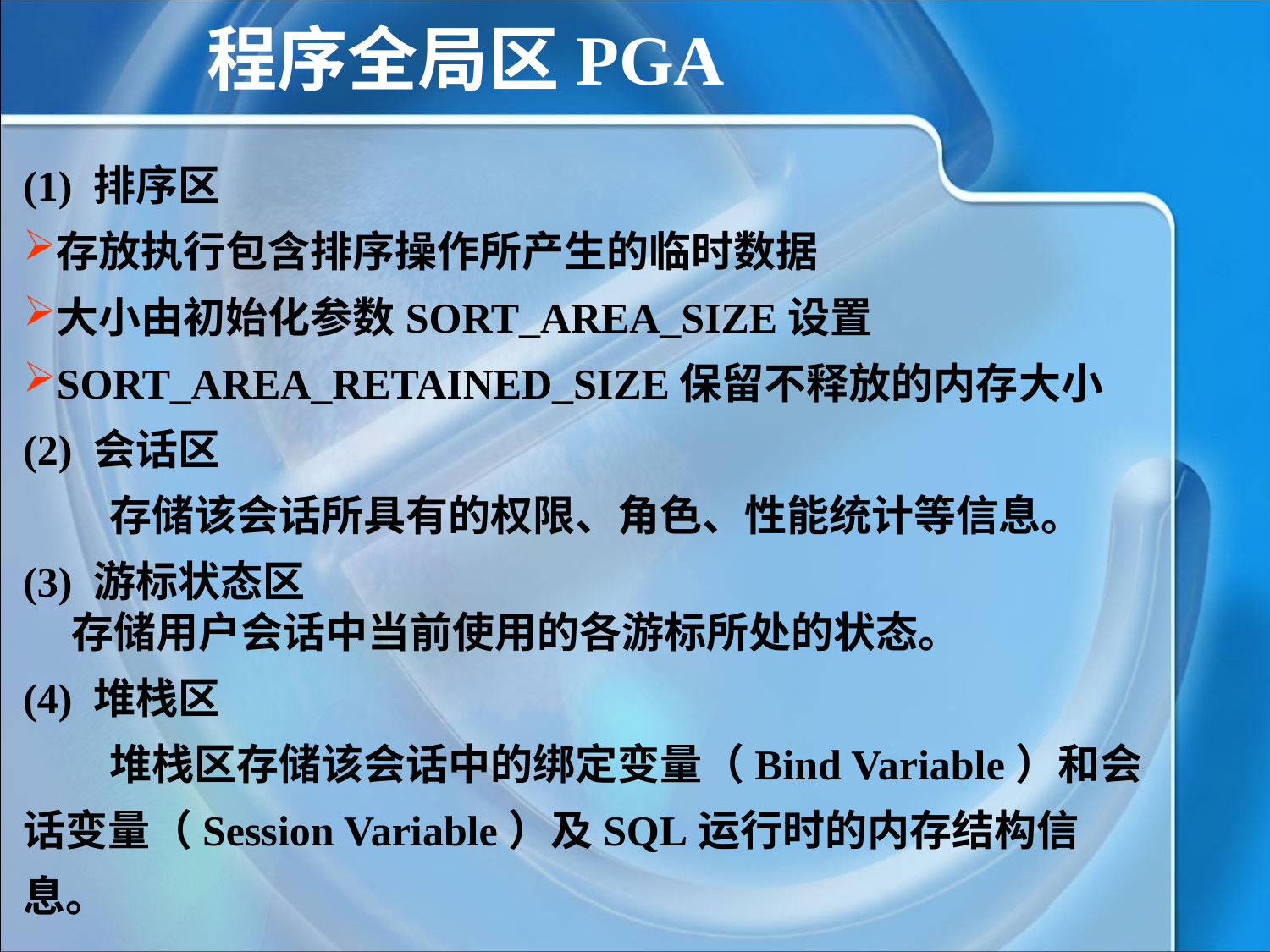

程序全局区PGA
(1) 排序区
存放执行包含排序操作所产生的临时数据
大小由初始化参数SORT_AREA_SIZE设置
SORT_AREA_RETAINED_SIZE保留不释放的内存大小
(2) 会话区
        存储该会话所具有的权限、角色、性能统计等信息。
(3) 游标状态区
    存储用户会话中当前使用的各游标所处的状态。
(4) 堆栈区
        堆栈区存储该会话中的绑定变量（Bind Variable）和会话变量（Session Variable）及SQL运行时的内存结构信息。
34